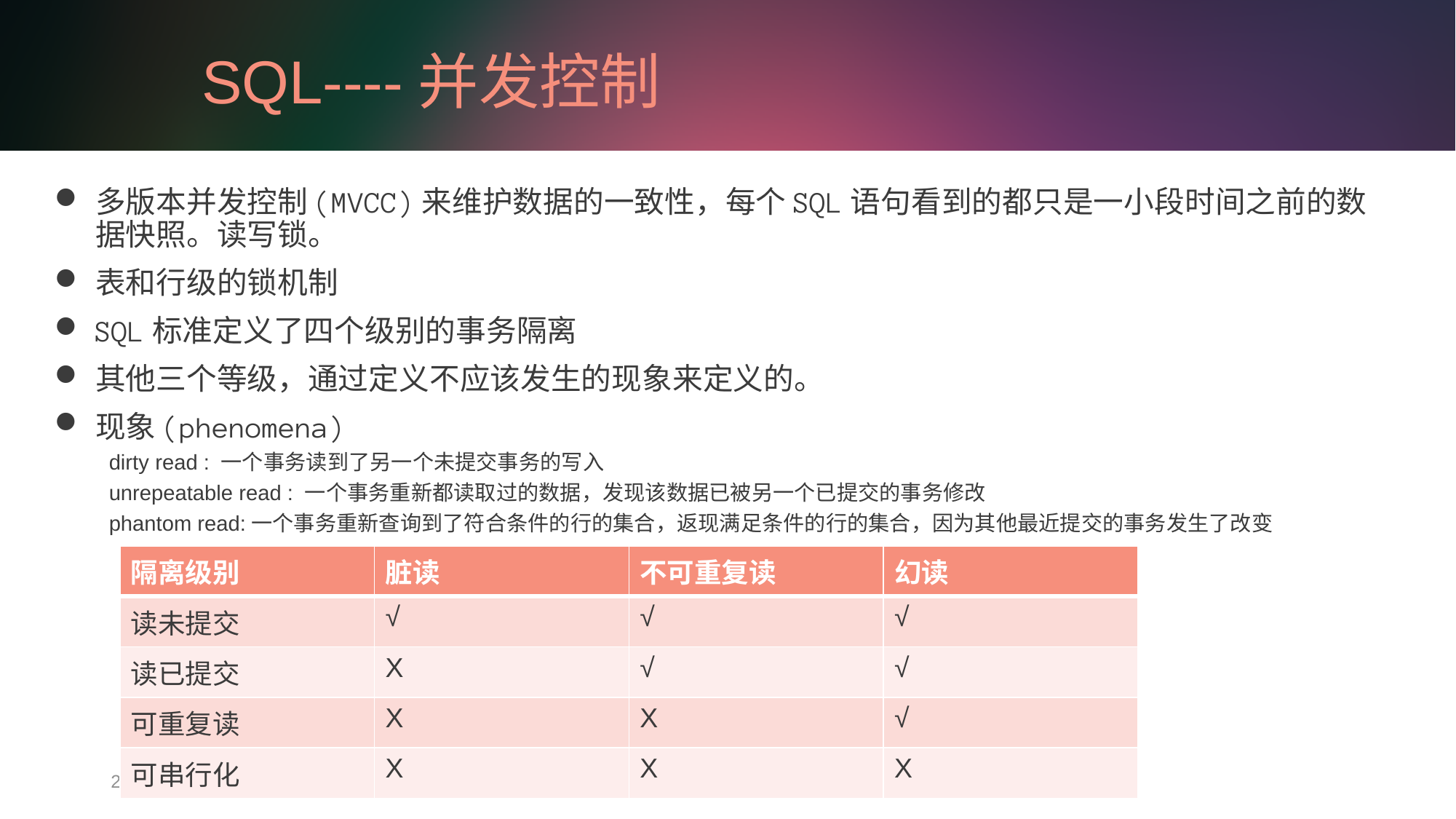

# SQL----并发控制
多版本并发控制(MVCC)来维护数据的一致性，每个SQL语句看到的都只是一小段时间之前的数据快照。读写锁。
表和行级的锁机制
SQL标准定义了四个级别的事务隔离
其他三个等级，通过定义不应该发生的现象来定义的。
现象(phenomena)
dirty read : 一个事务读到了另一个未提交事务的写入
unrepeatable read : 一个事务重新都读取过的数据，发现该数据已被另一个已提交的事务修改
phantom read:一个事务重新查询到了符合条件的行的集合，返现满足条件的行的集合，因为其他最近提交的事务发生了改变

| 隔离级别 | 脏读 | 不可重复读 | 幻读 |
| --- | --- | --- | --- |
| 读未提交 | √ | √ | √ |
| 读已提交 | X | √ | √ |
| 可重复读 | X | X | √ |
| 可串行化 | X | X | X |
2016-12-14
Mu,Yang
107